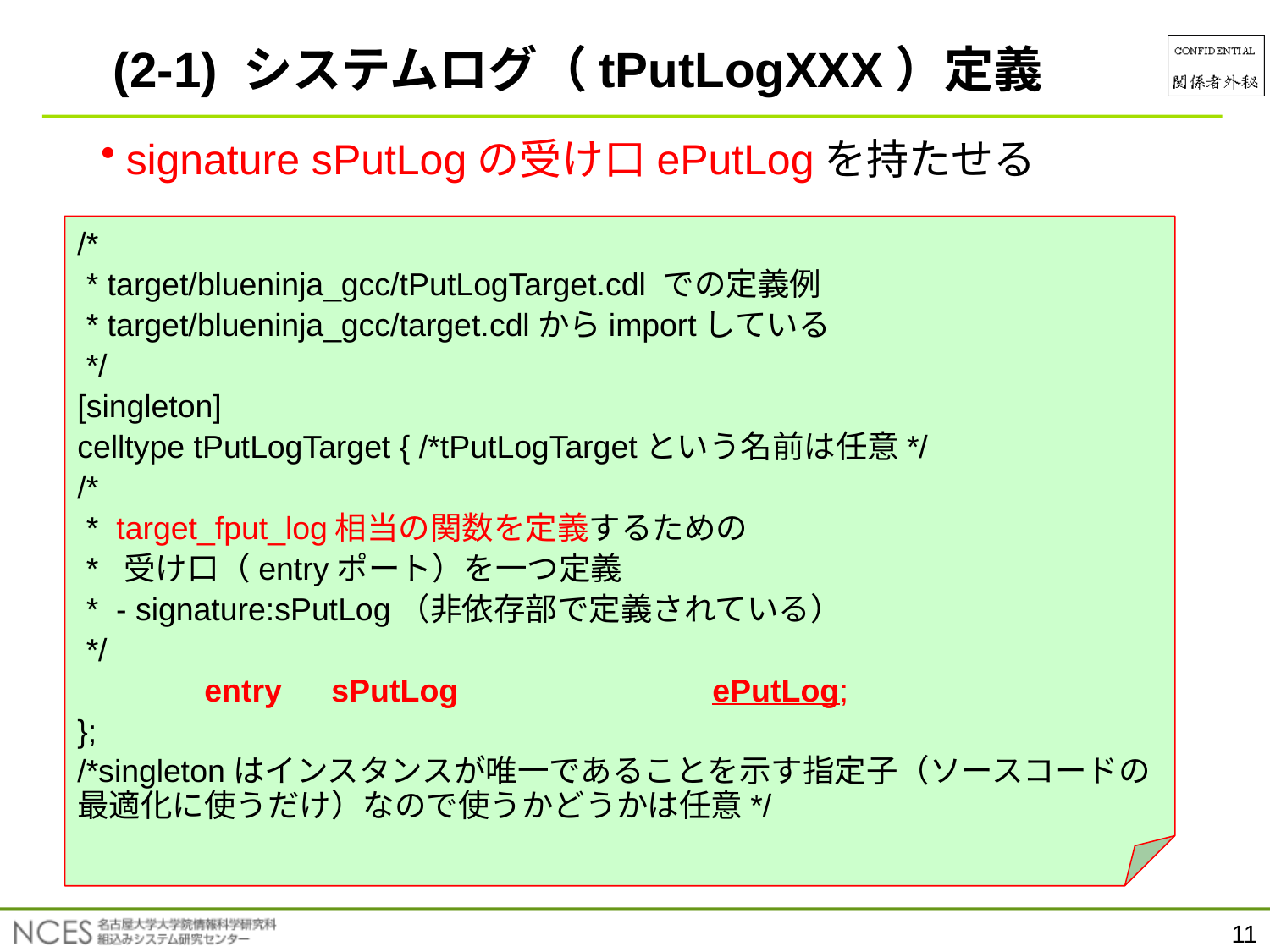

(2-1) システムログ（tPutLogXXX）定義
signature sPutLogの受け口ePutLogを持たせる

/*
 * target/blueninja_gcc/tPutLogTarget.cdl での定義例
 * target/blueninja_gcc/target.cdlからimportしている
 */
[singleton]
celltype tPutLogTarget { /*tPutLogTargetという名前は任意*/
/*
 *  target_fput_log相当の関数を定義するための
 *  受け口（entryポート）を一つ定義
 *  - signature:sPutLog（非依存部で定義されている）
 */
	entry	sPutLog		ePutLog;
};
/*singletonはインスタンスが唯一であることを示す指定子（ソースコードの最適化に使うだけ）なので使うかどうかは任意*/
11